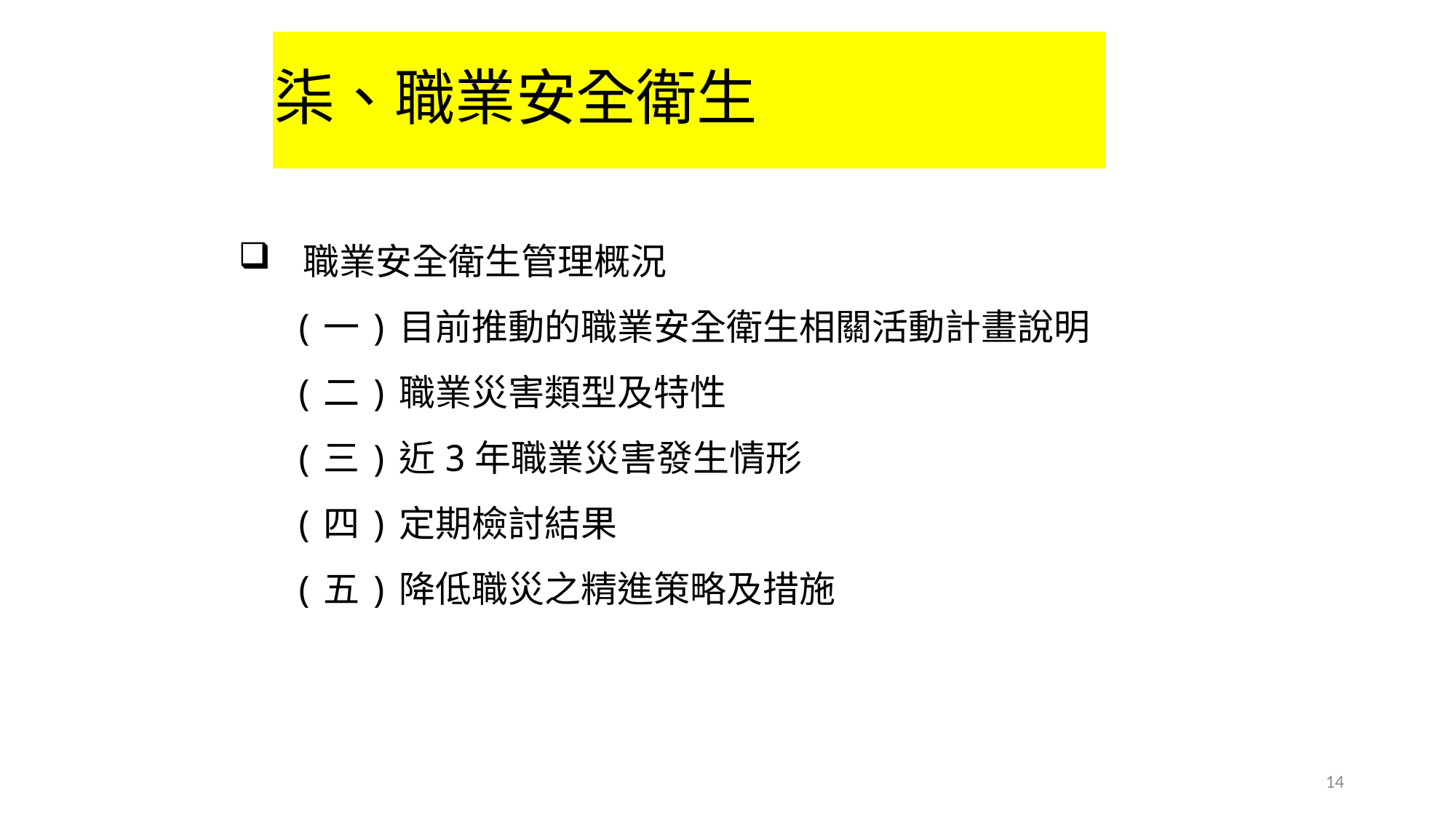

# 柒、職業安全衛生
職業安全衛生管理概況
(一)目前推動的職業安全衛生相關活動計畫說明
(二)職業災害類型及特性
(三)近3年職業災害發生情形
(四)定期檢討結果
(五)降低職災之精進策略及措施
14